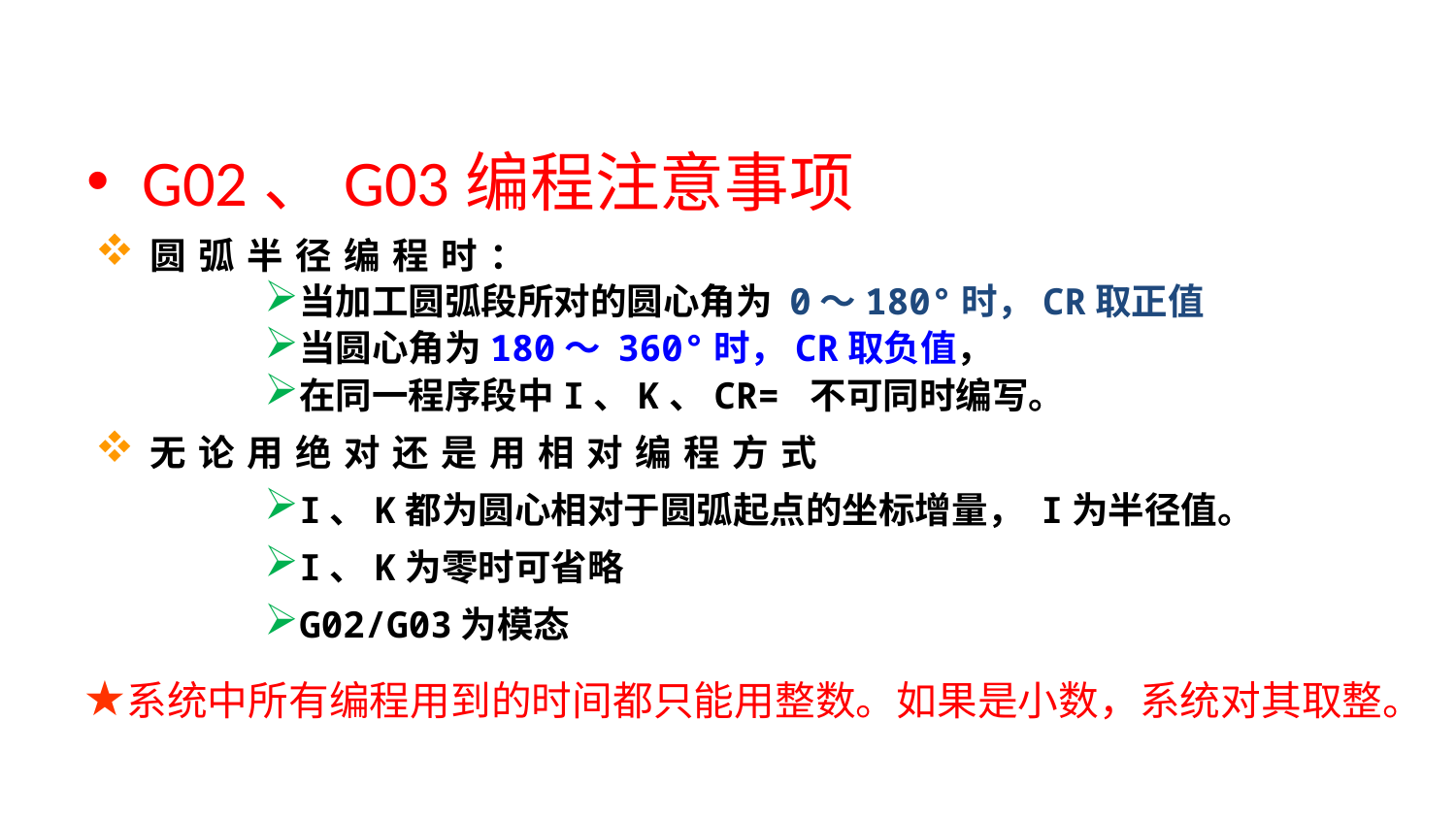

G02、G03编程注意事项
圆弧半径编程时：
当加工圆弧段所对的圆心角为 0～180°时，CR取正值
当圆心角为180～ 360°时，CR取负值，
在同一程序段中I、K、CR= 不可同时编写。
无论用绝对还是用相对编程方式
I、K都为圆心相对于圆弧起点的坐标增量， I为半径值。
I、K为零时可省略
G02/G03为模态
系统中所有编程用到的时间都只能用整数。如果是小数，系统对其取整。